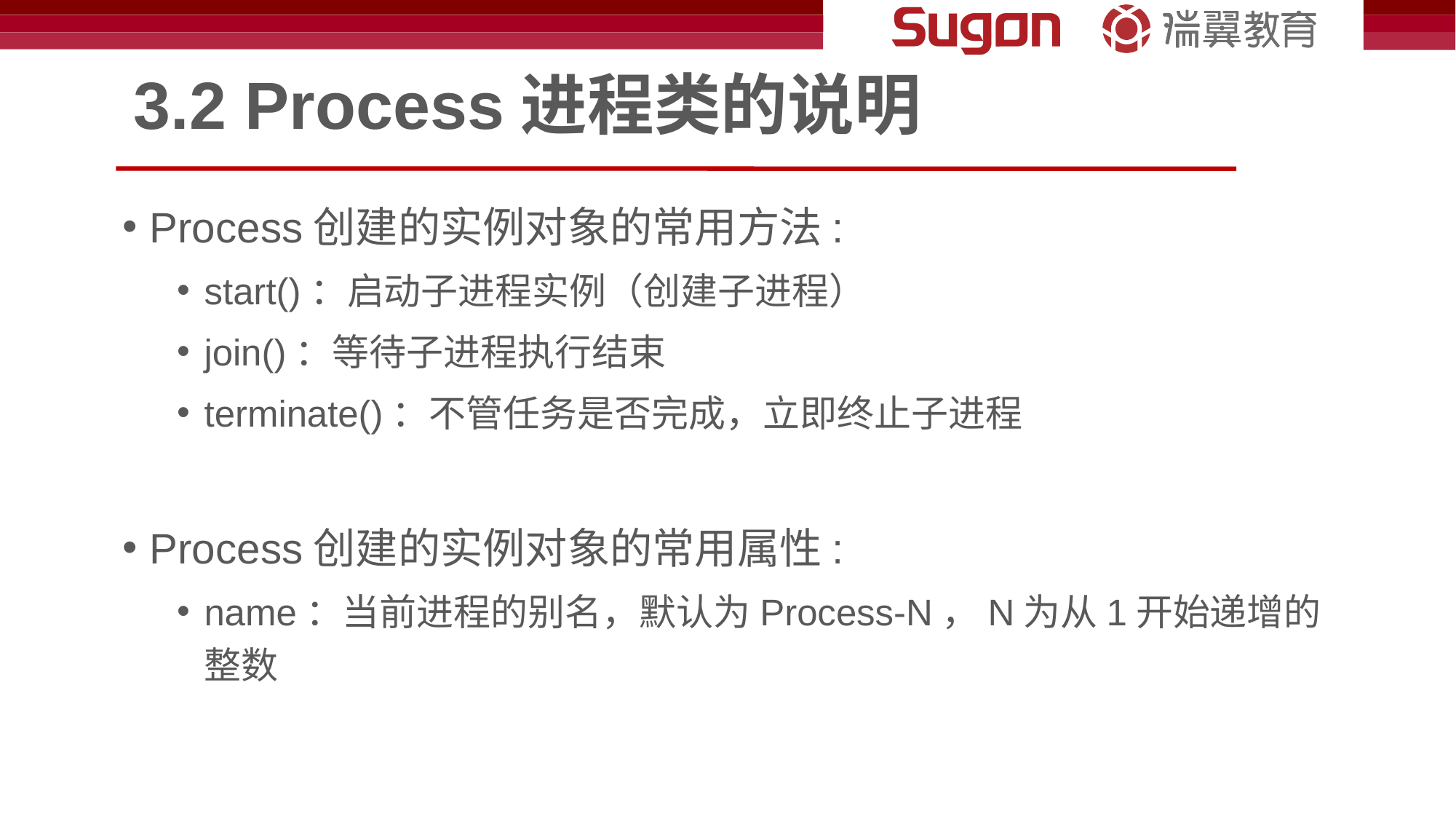

# 3.2 Process进程类的说明
Process创建的实例对象的常用方法:
start()：启动子进程实例（创建子进程）
join()：等待子进程执行结束
terminate()：不管任务是否完成，立即终止子进程

Process创建的实例对象的常用属性:
name：当前进程的别名，默认为Process-N，N为从1开始递增的整数